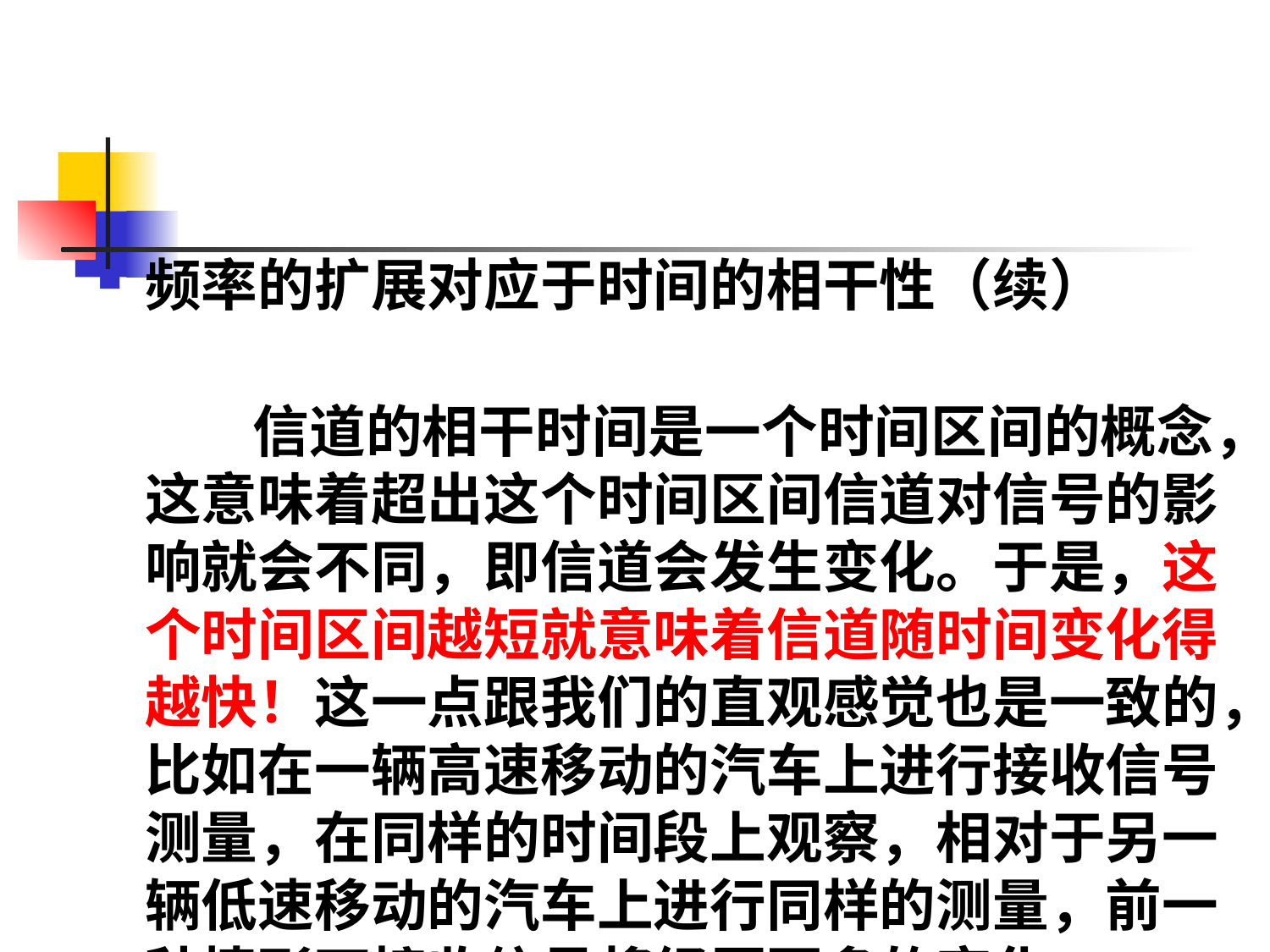

#
频率的扩展对应于时间的相干性（续）
           信道的相干时间是一个时间区间的概念，这意味着超出这个时间区间信道对信号的影响就会不同，即信道会发生变化。于是，这个时间区间越短就意味着信道随时间变化得越快！这一点跟我们的直观感觉也是一致的，比如在一辆高速移动的汽车上进行接收信号测量，在同样的时间段上观察，相对于另一辆低速移动的汽车上进行同样的测量，前一种情形下接收信号将经历更多的变化。